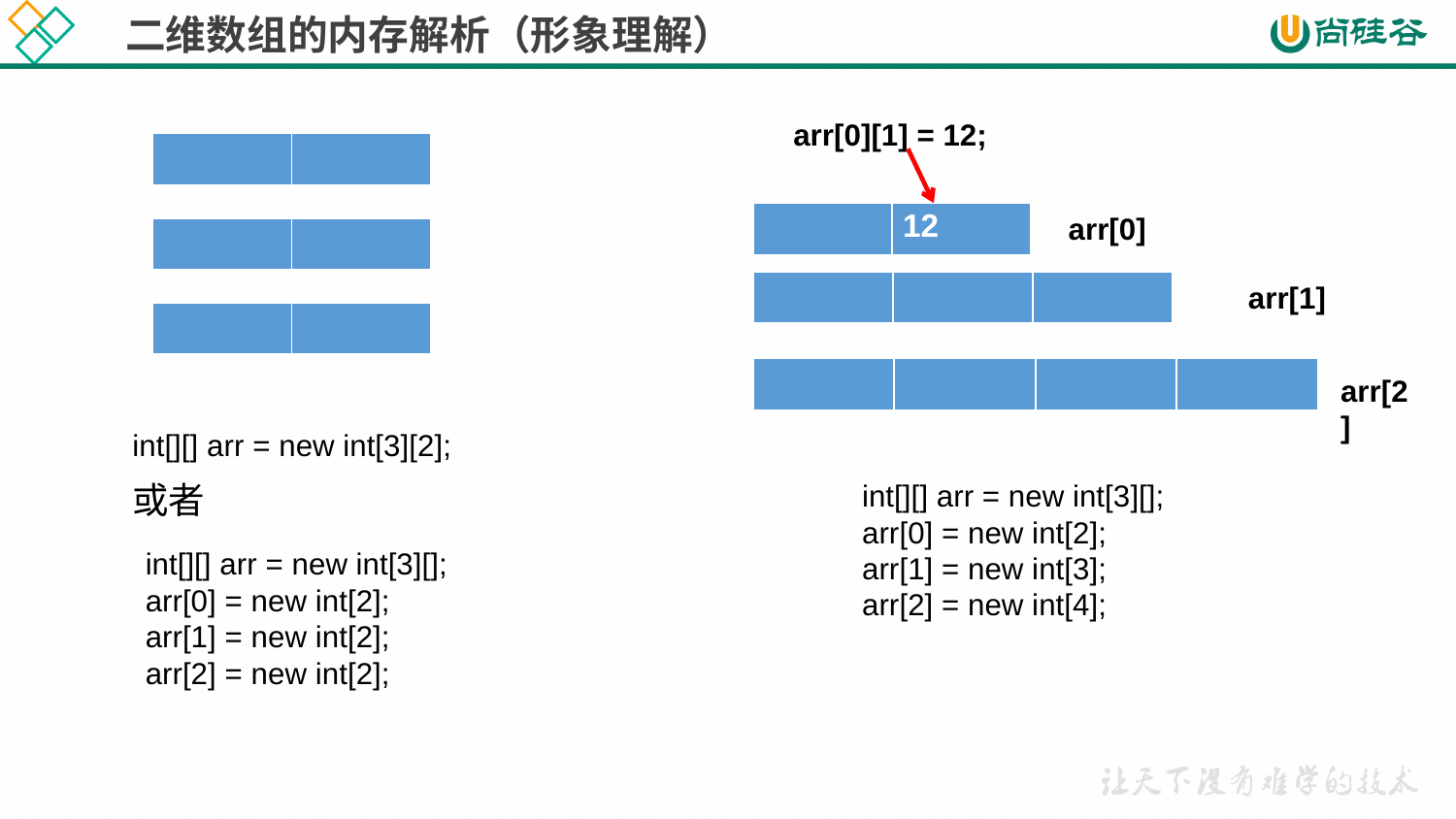

二维数组的内存解析（形象理解）
arr[0][1] = 12;
|  |  |
| --- | --- |
|  | 12 |
| --- | --- |
arr[0]
|  |  |
| --- | --- |
|  |  |  |
| --- | --- | --- |
arr[1]
|  |  |
| --- | --- |
|  |  |  |  |
| --- | --- | --- | --- |
arr[2]
int[][] arr = new int[3][2];
int[][] arr = new int[3][];
arr[0] = new int[2];
arr[1] = new int[3];
arr[2] = new int[4];
或者
int[][] arr = new int[3][];
arr[0] = new int[2];
arr[1] = new int[2];
arr[2] = new int[2];